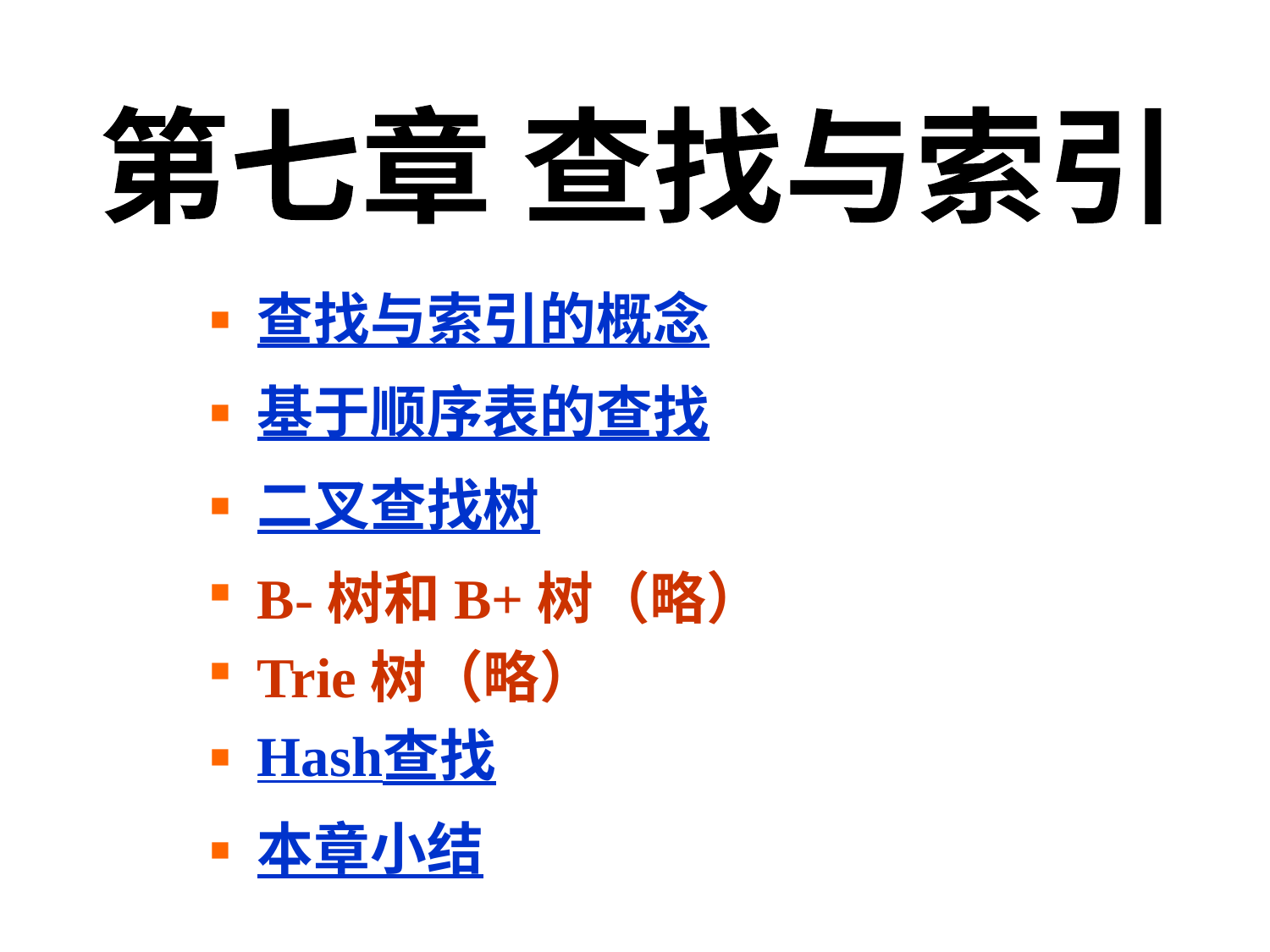

第七章 查找与索引
查找与索引的概念
基于顺序表的查找
二叉查找树
B-树和B+树（略）
Trie树（略）
Hash查找
本章小结
1